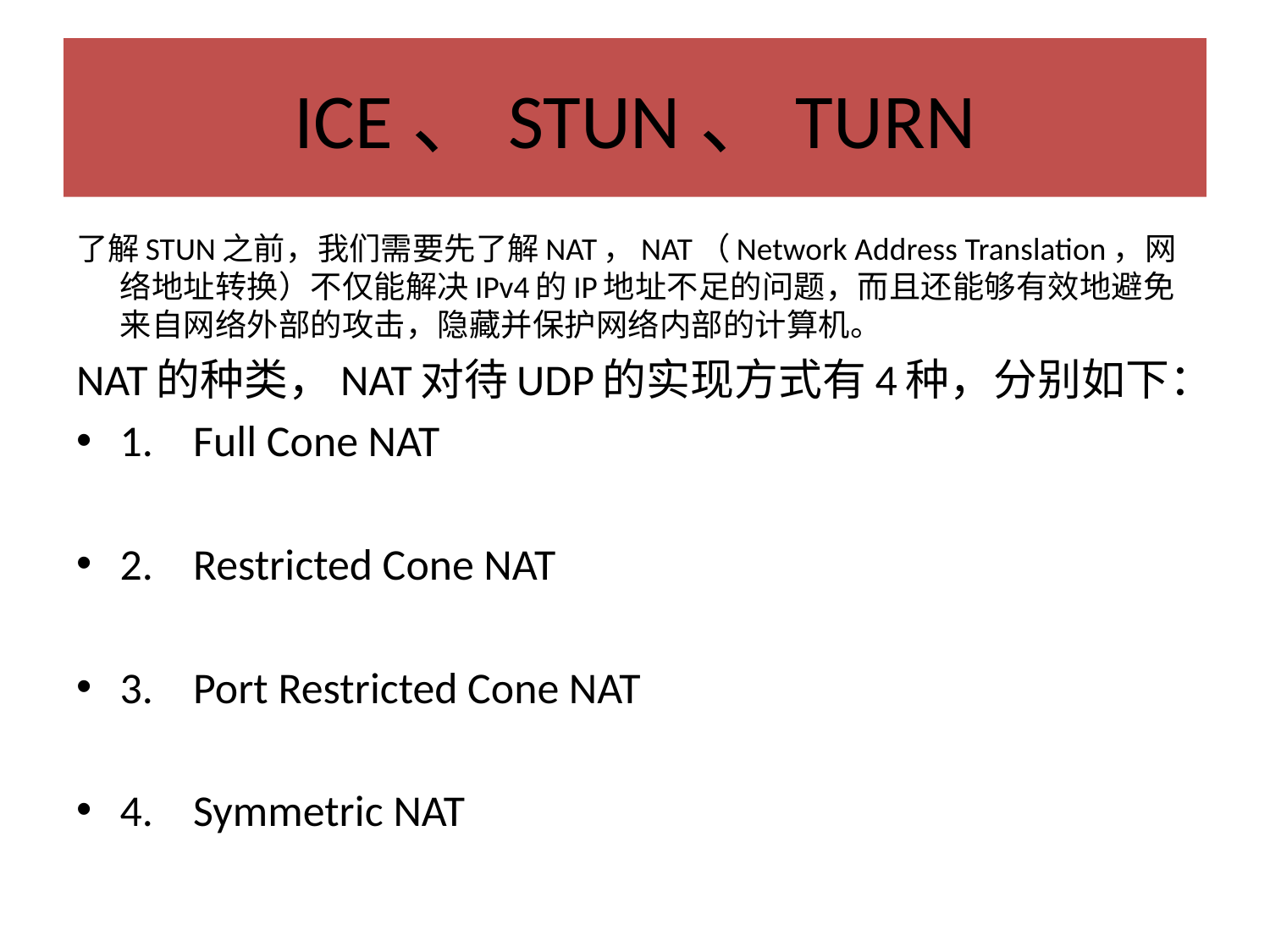

# ICE、STUN、TURN
了解STUN之前，我们需要先了解NAT，NAT（Network Address Translation，网络地址转换）不仅能解决IPv4的IP地址不足的问题，而且还能够有效地避免来自网络外部的攻击，隐藏并保护网络内部的计算机。
NAT的种类，NAT对待UDP的实现方式有4种，分别如下：
1.    Full Cone NAT

2.    Restricted Cone NAT

3.    Port Restricted Cone NAT

4.    Symmetric NAT